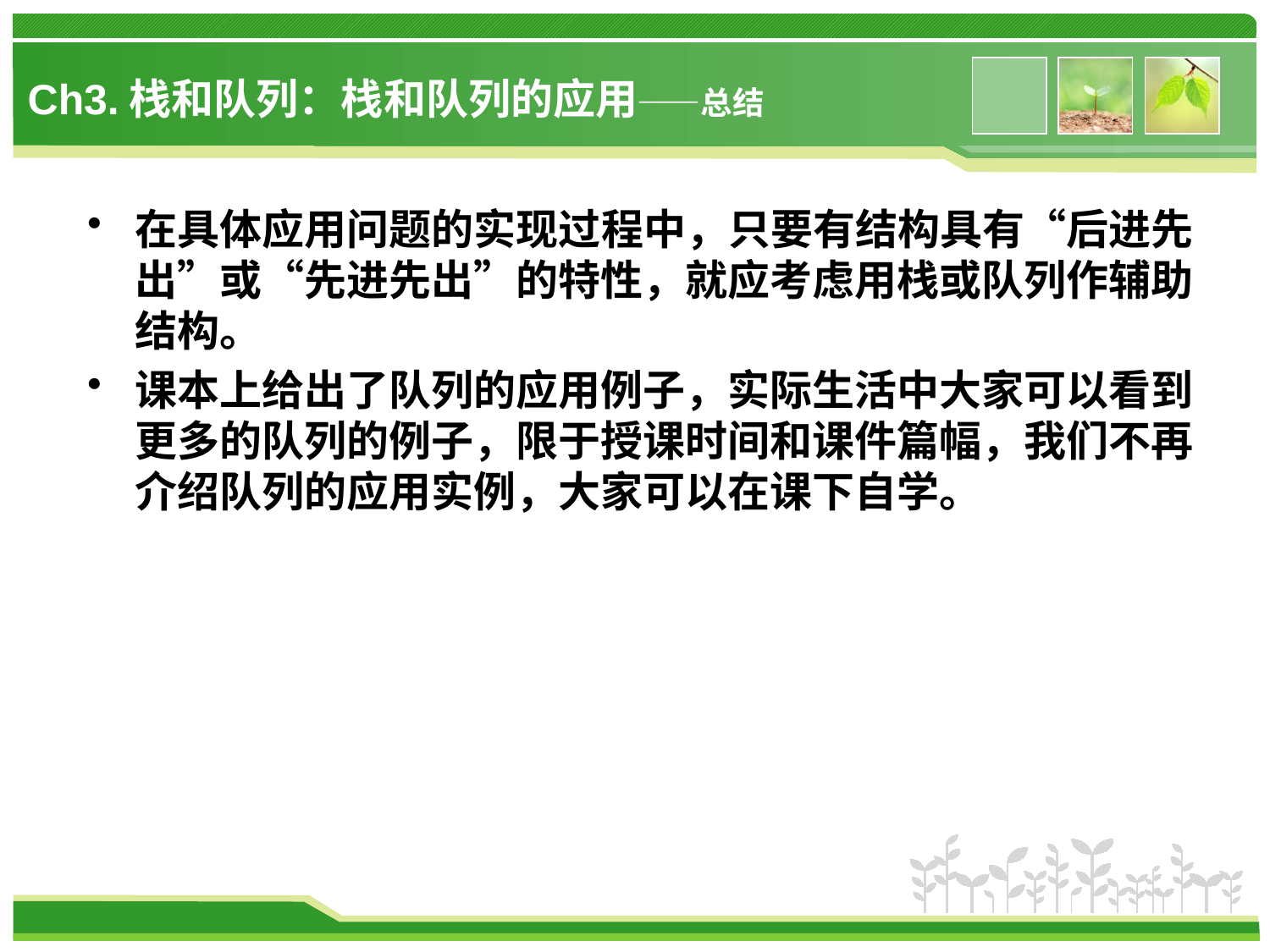

# Ch3.栈和队列：栈和队列的应用——总结
在具体应用问题的实现过程中，只要有结构具有“后进先出”或“先进先出”的特性，就应考虑用栈或队列作辅助结构。
课本上给出了队列的应用例子，实际生活中大家可以看到更多的队列的例子，限于授课时间和课件篇幅，我们不再介绍队列的应用实例，大家可以在课下自学。
71